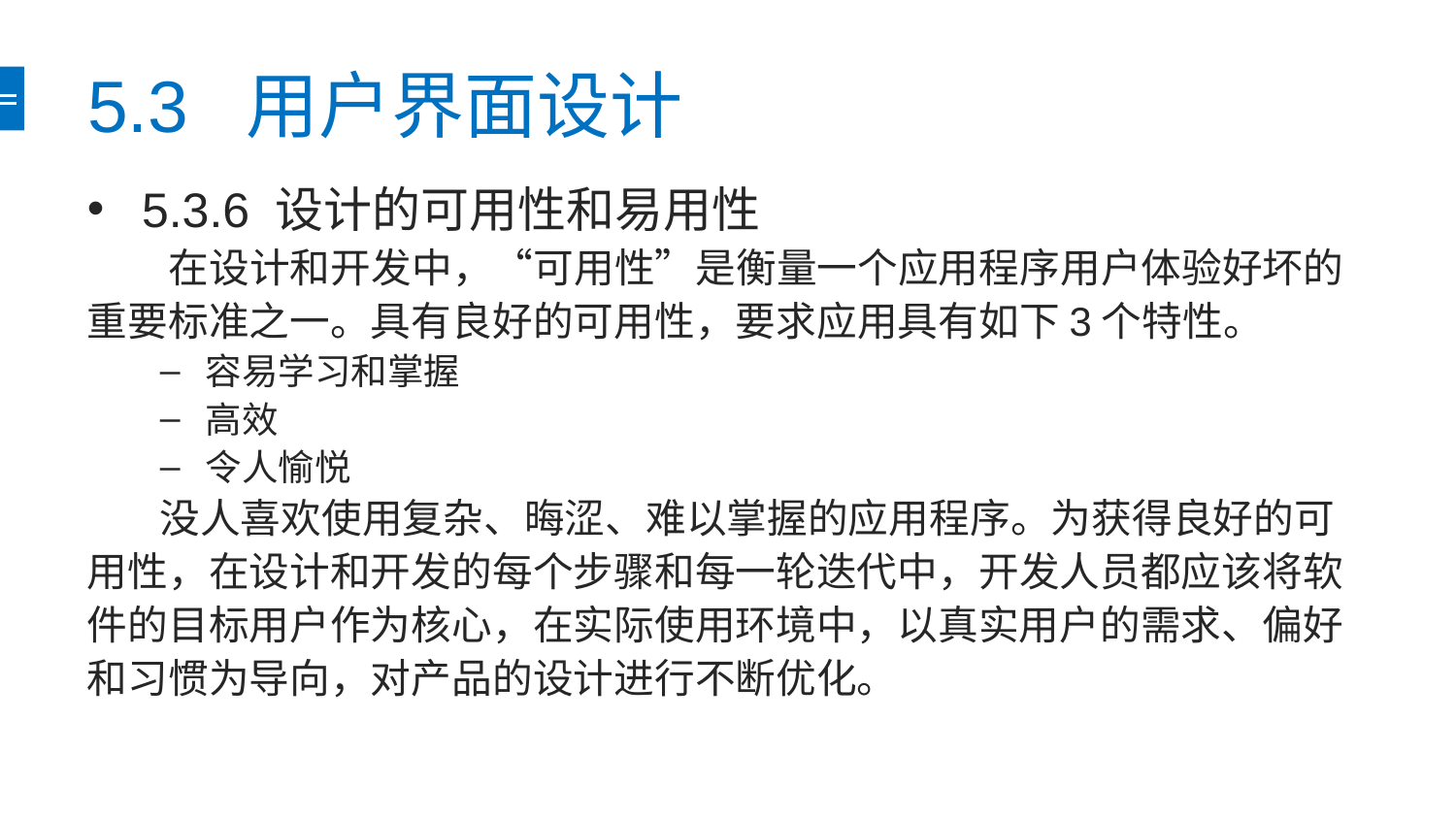

# 5.3  用户界面设计
5.3.6 设计的可用性和易用性
        在设计和开发中，“可用性”是衡量一个应用程序用户体验好坏的重要标准之一。具有良好的可用性，要求应用具有如下3个特性。
容易学习和掌握
高效
令人愉悦
       没人喜欢使用复杂、晦涩、难以掌握的应用程序。为获得良好的可用性，在设计和开发的每个步骤和每一轮迭代中，开发人员都应该将软件的目标用户作为核心，在实际使用环境中，以真实用户的需求、偏好和习惯为导向，对产品的设计进行不断优化。